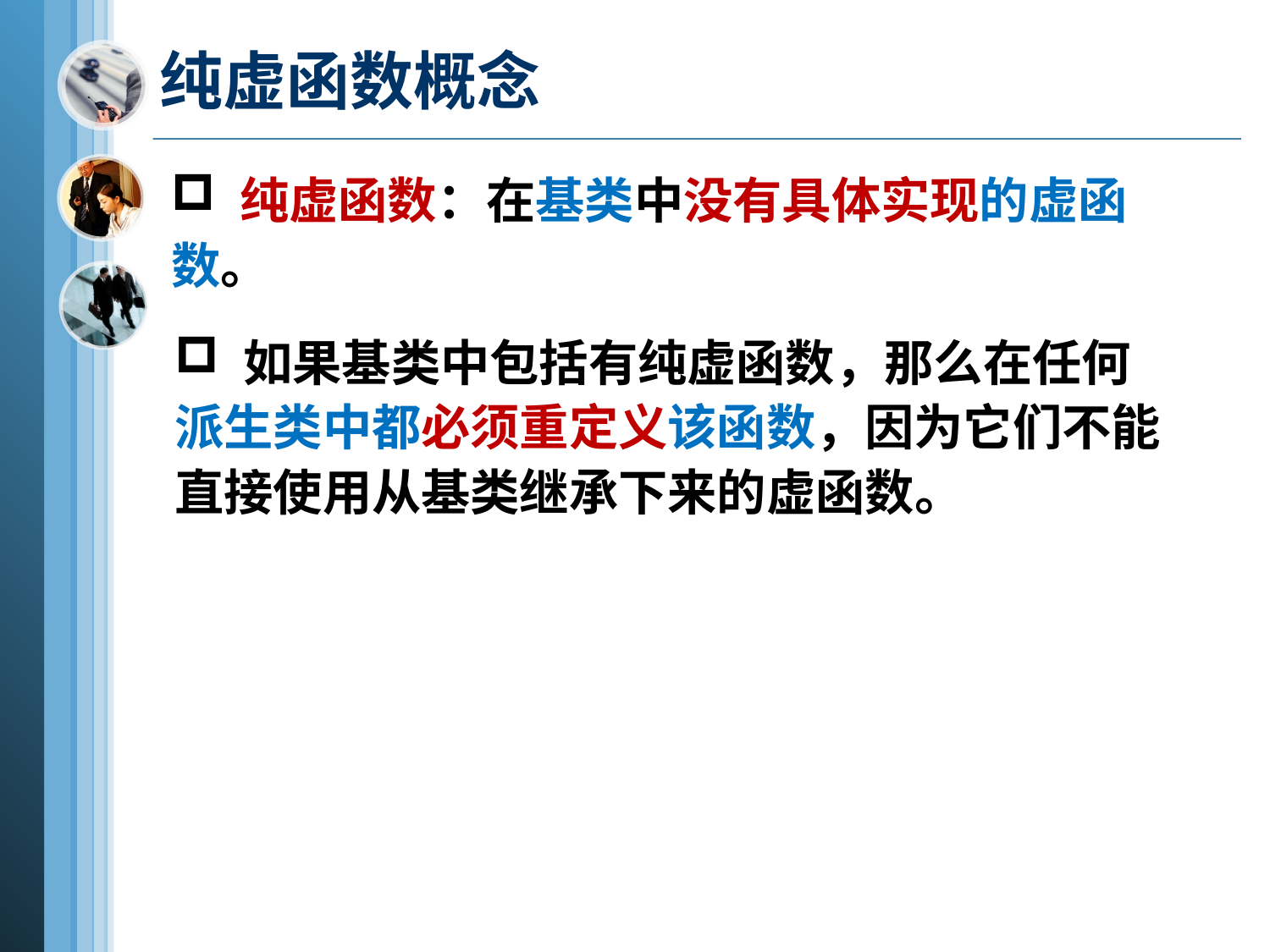

# 纯虚函数概念
 纯虚函数：在基类中没有具体实现的虚函数。
 如果基类中包括有纯虚函数，那么在任何派生类中都必须重定义该函数，因为它们不能直接使用从基类继承下来的虚函数。